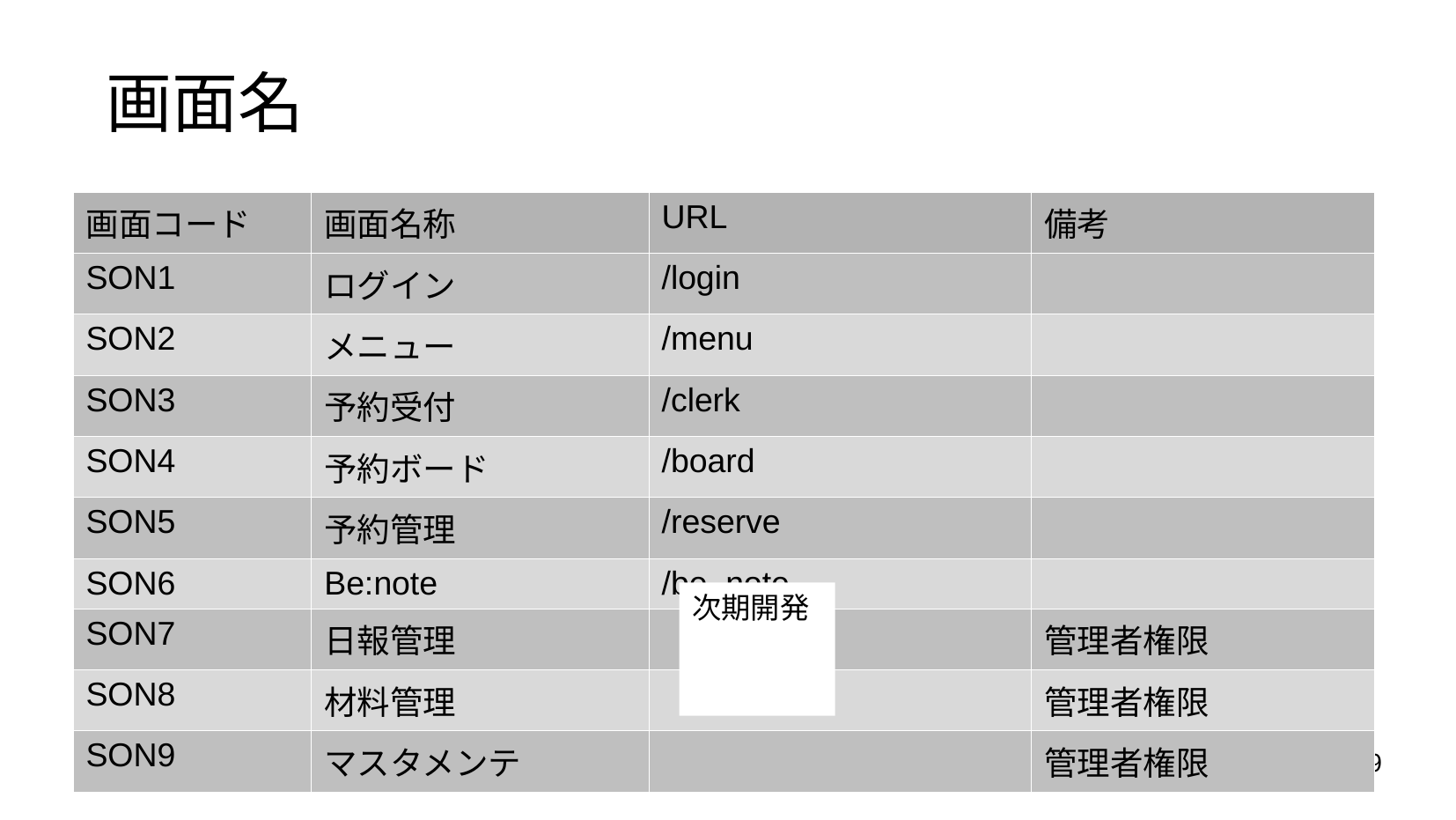

# 画面名
| 画面コード | 画面名称 | URL | 備考 |
| --- | --- | --- | --- |
| SON1 | ログイン | /login |  |
| SON2 | メニュー | /menu |  |
| SON3 | 予約受付 | /clerk |  |
| SON4 | 予約ボード | /board |  |
| SON5 | 予約管理 | /reserve |  |
| SON6 | Be:note | /be\_note |  |
| SON7 | 日報管理 |  | 管理者権限 |
| SON8 | 材料管理 |  | 管理者権限 |
| SON9 | マスタメンテ |  | 管理者権限 |
次期開発
9